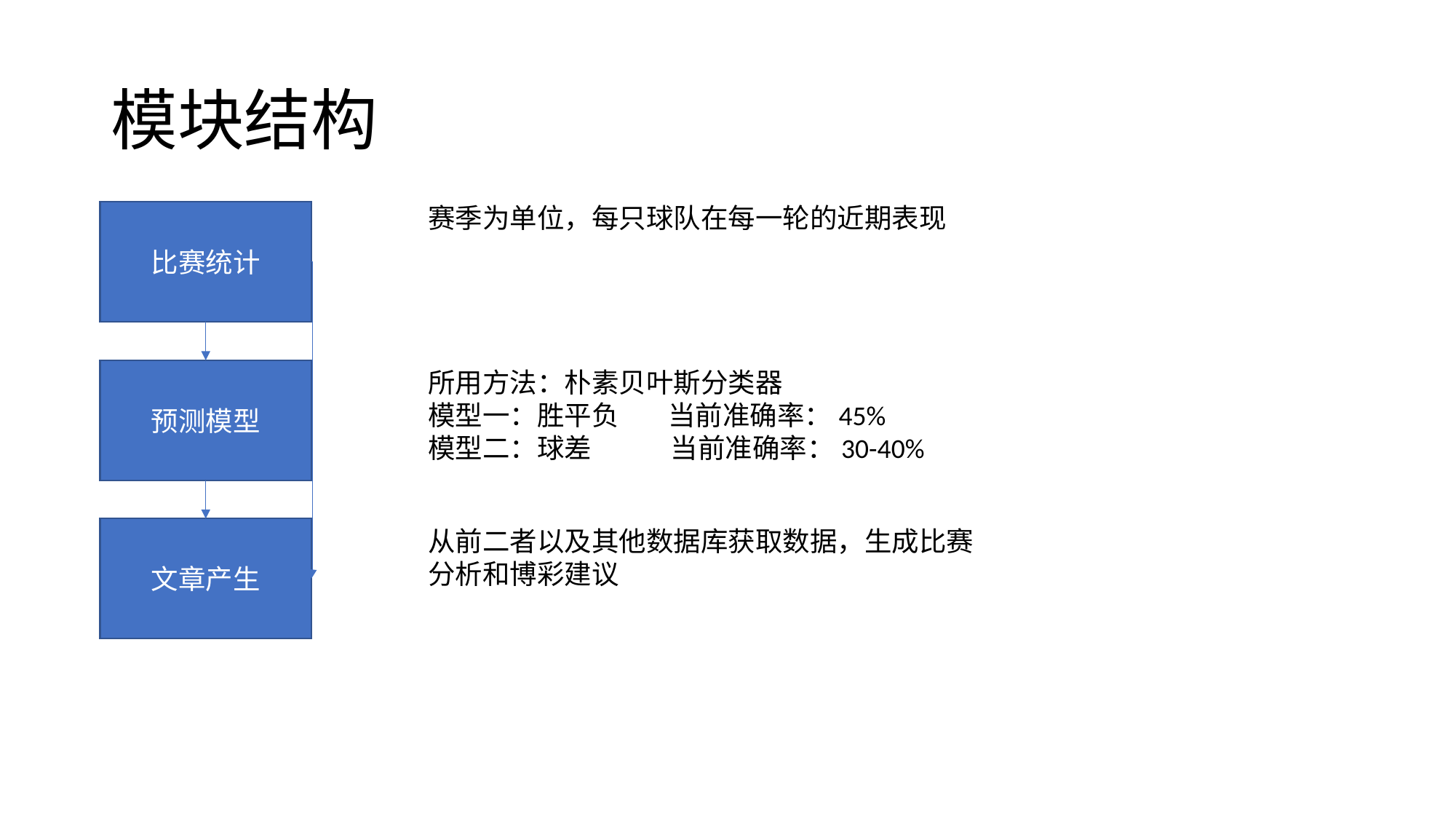

# 模块结构
赛季为单位，每只球队在每一轮的近期表现
比赛统计
预测模型
所用方法：朴素贝叶斯分类器
模型一：胜平负        当前准确率：45%
模型二：球差	    当前准确率：30-40%
文章产生
从前二者以及其他数据库获取数据，生成比赛分析和博彩建议